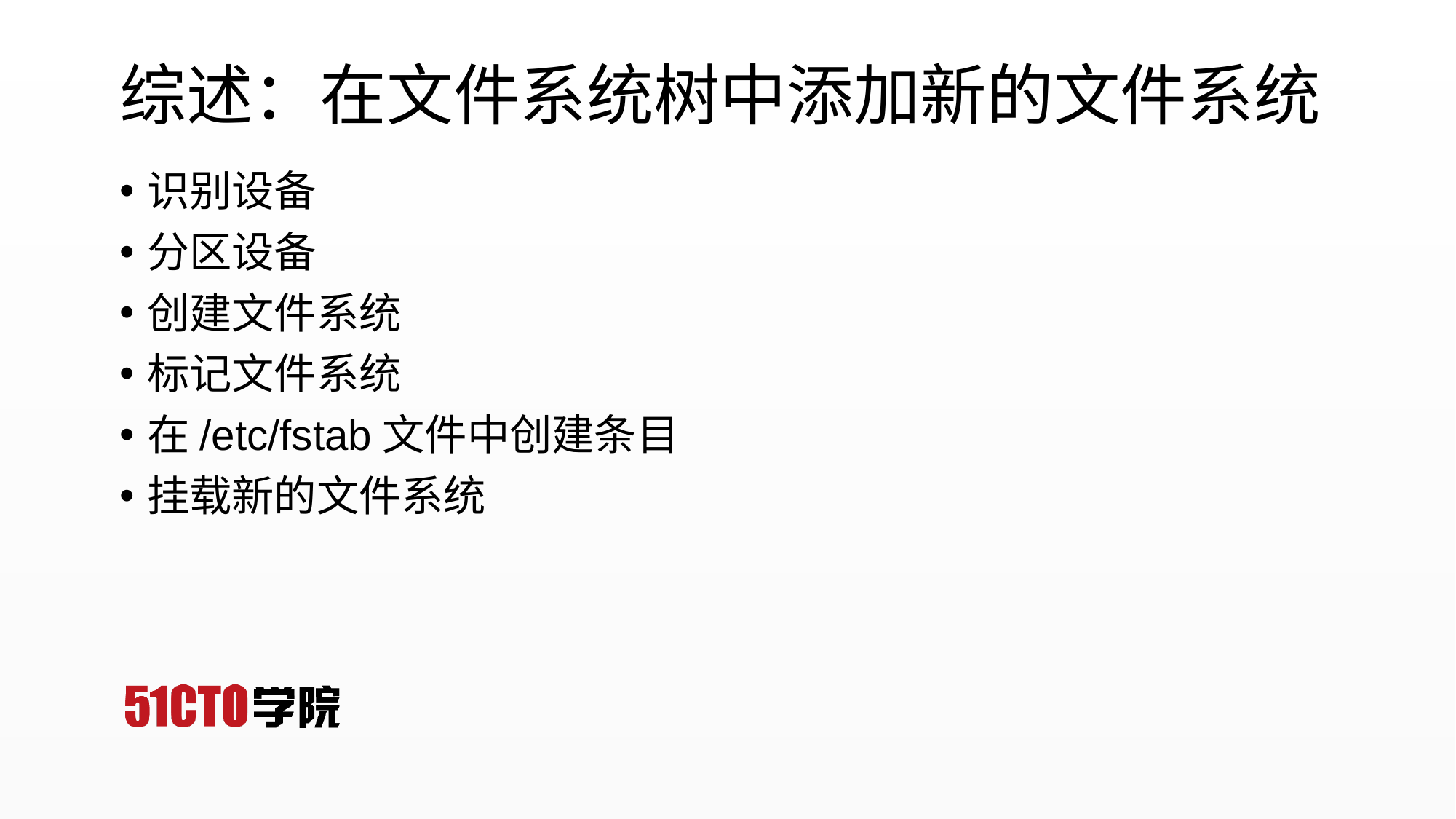

# 综述：在文件系统树中添加新的文件系统
识别设备
分区设备
创建文件系统
标记文件系统
在/etc/fstab文件中创建条目
挂载新的文件系统